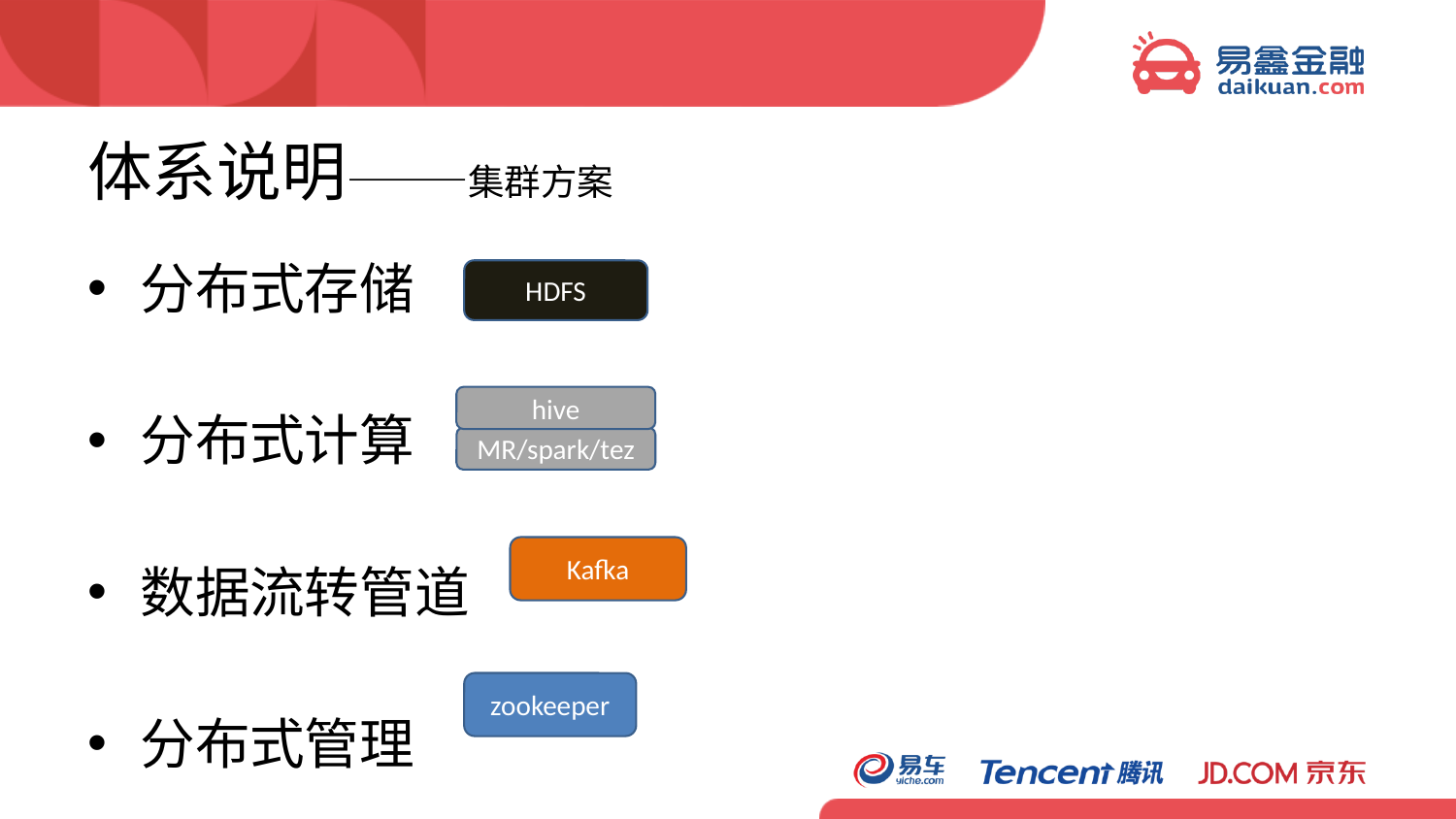

# 体系说明———集群方案
分布式存储

分布式计算

数据流转管道

分布式管理

HDFS
hive
MR/spark/tez
Kafka
zookeeper